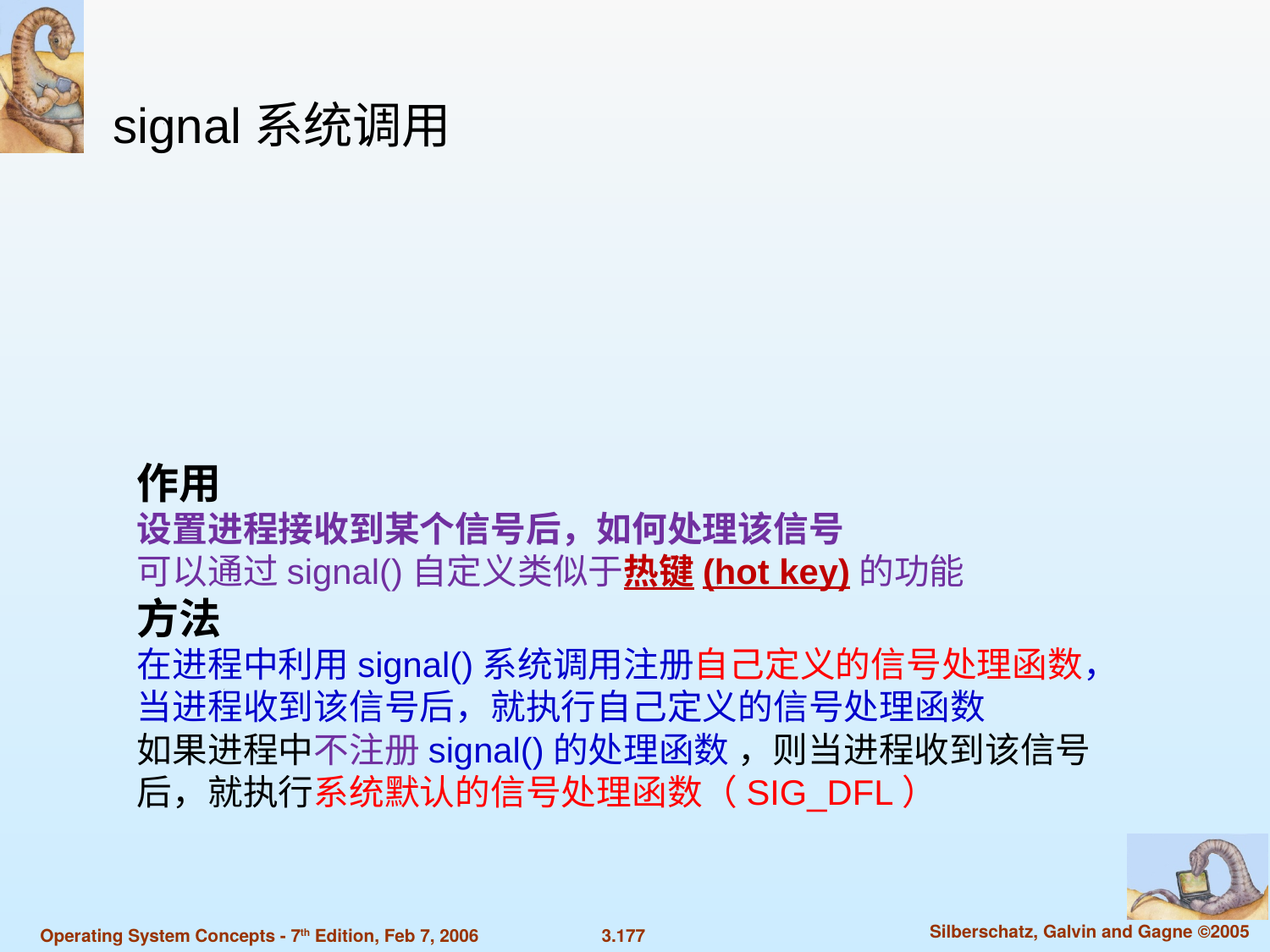

signal系统调用
作用
设置进程接收到某个信号后，如何处理该信号
可以通过signal()自定义类似于热键(hot key)的功能
方法
在进程中利用signal()系统调用注册自己定义的信号处理函数，当进程收到该信号后，就执行自己定义的信号处理函数
如果进程中不注册signal()的处理函数 ，则当进程收到该信号后，就执行系统默认的信号处理函数（SIG_DFL）